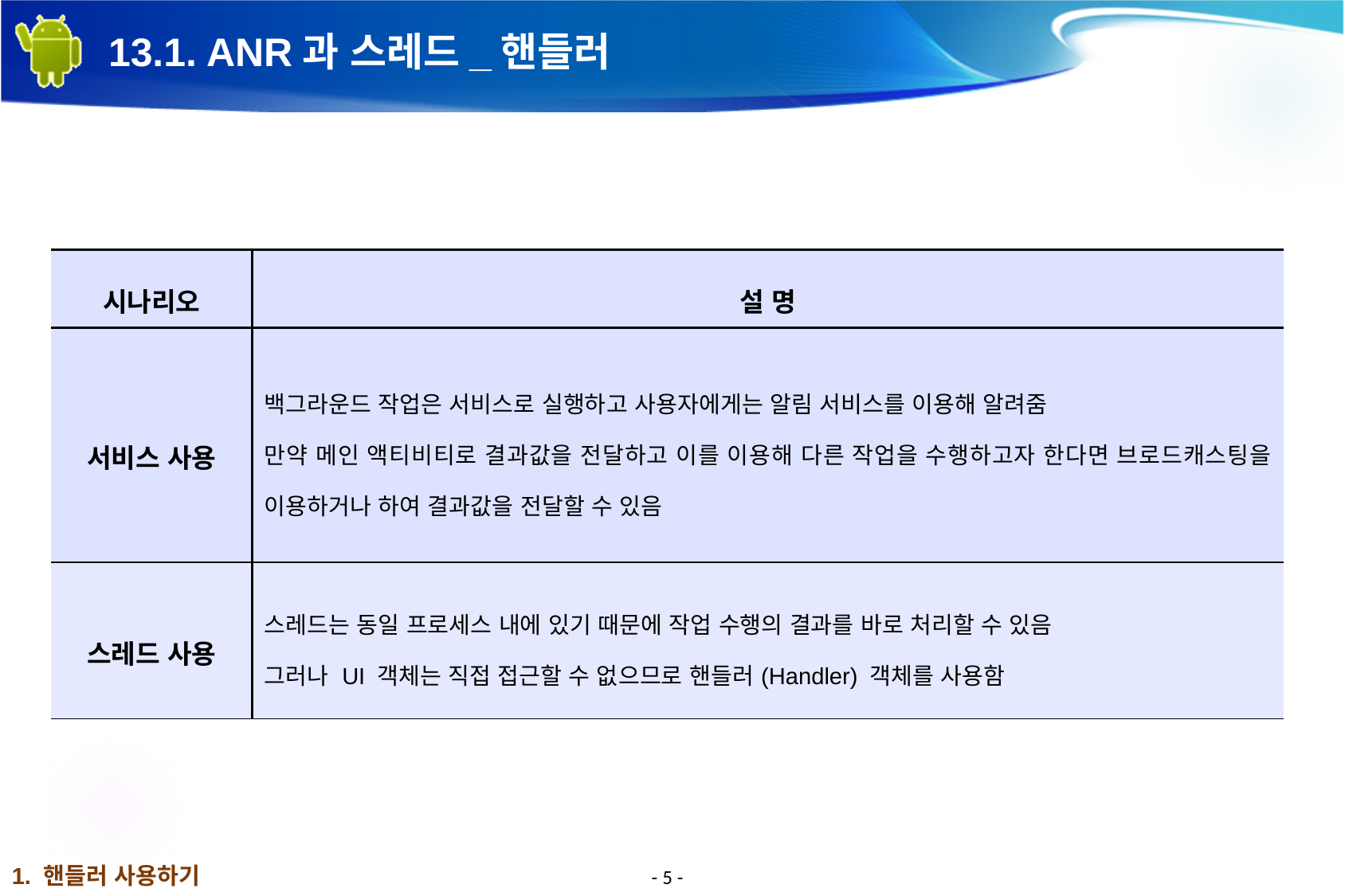

# 13.1. ANR과 스레드_핸들러
| 시나리오 | 설 명 |
| --- | --- |
| 서비스 사용 | 백그라운드 작업은 서비스로 실행하고 사용자에게는 알림 서비스를 이용해 알려줌 만약 메인 액티비티로 결과값을 전달하고 이를 이용해 다른 작업을 수행하고자 한다면 브로드캐스팅을 이용하거나 하여 결과값을 전달할 수 있음 |
| 스레드 사용 | 스레드는 동일 프로세스 내에 있기 때문에 작업 수행의 결과를 바로 처리할 수 있음 그러나 UI 객체는 직접 접근할 수 없으므로 핸들러(Handler) 객체를 사용함 |
1. 핸들러 사용하기